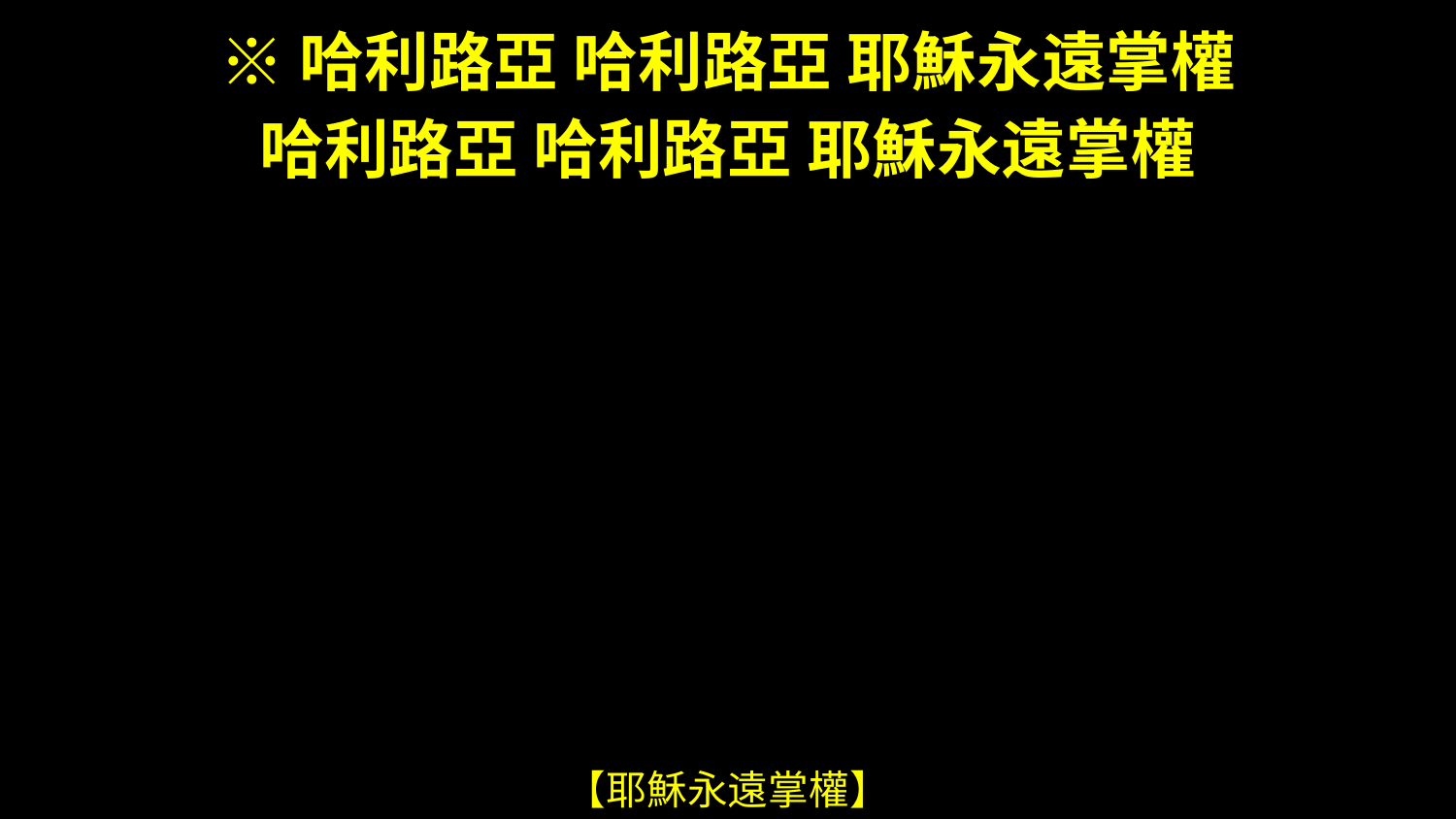

※哈利路亞 哈利路亞 耶穌永遠掌權
#
哈利路亞 哈利路亞 耶穌永遠掌權
【耶穌永遠掌權】